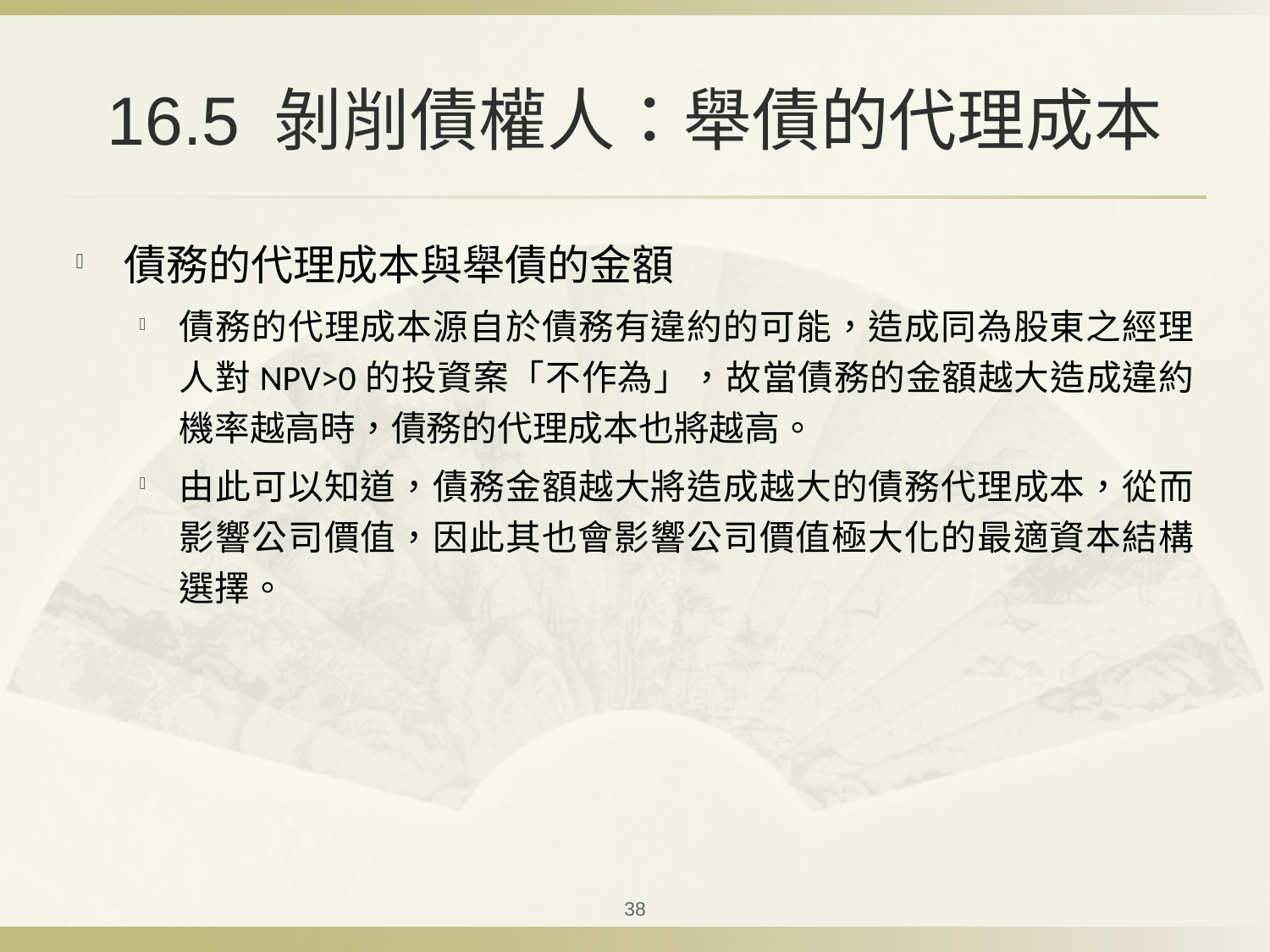

# 16.5 剝削債權人：舉債的代理成本
債務的代理成本與舉債的金額
債務的代理成本源自於債務有違約的可能，造成同為股東之經理人對NPV>0的投資案「不作為」，故當債務的金額越大造成違約機率越高時，債務的代理成本也將越高。
由此可以知道，債務金額越大將造成越大的債務代理成本，從而影響公司價值，因此其也會影響公司價值極大化的最適資本結構選擇。

38